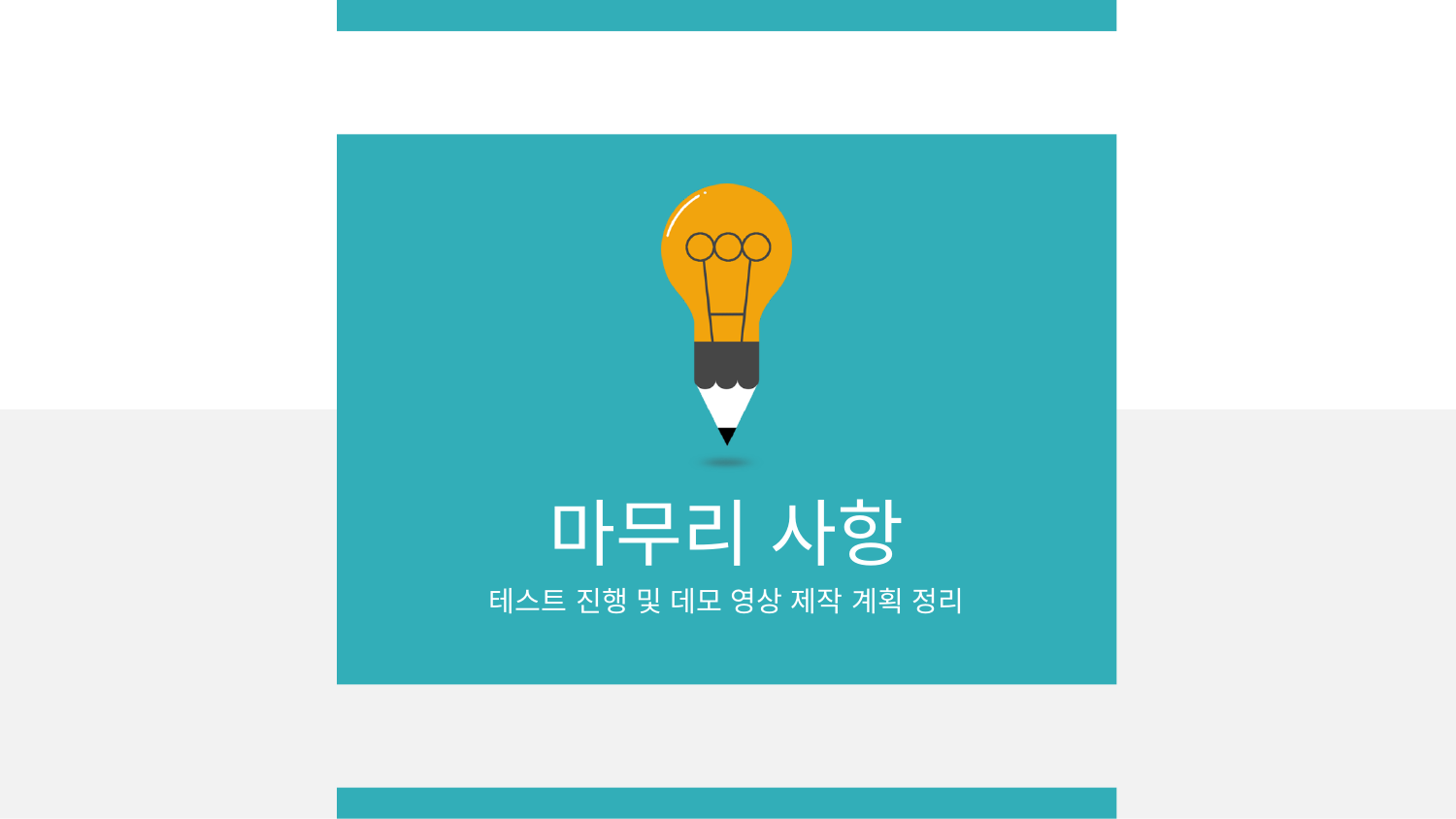

마무리 사항
테스트 진행 및 데모 영상 제작 계획 정리